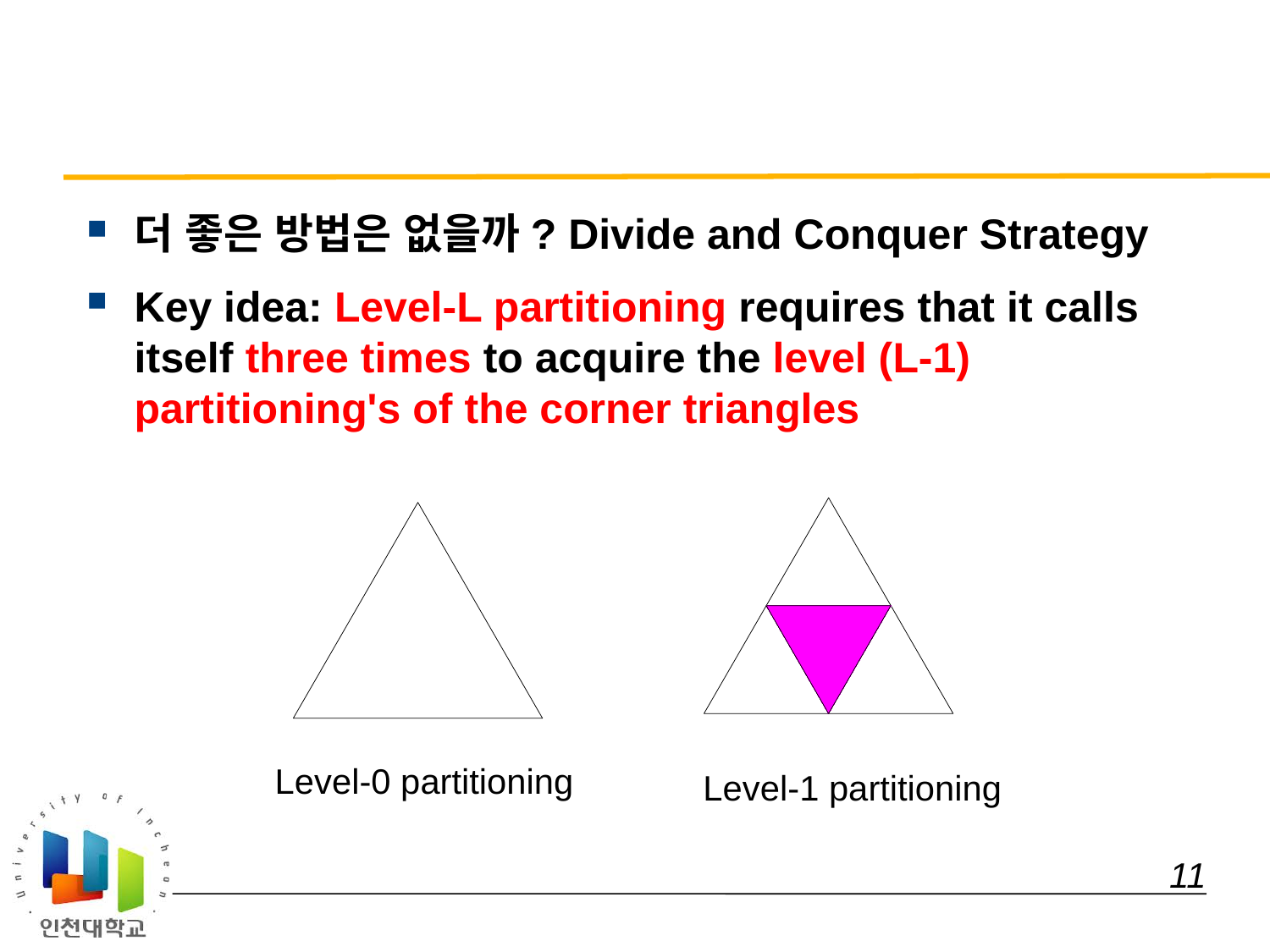

#
더 좋은 방법은 없을까? Divide and Conquer Strategy
Key idea: Level-L partitioning requires that it calls itself three times to acquire the level (L-1) partitioning's of the corner triangles

Level-0 partitioning
Level-1 partitioning
 11